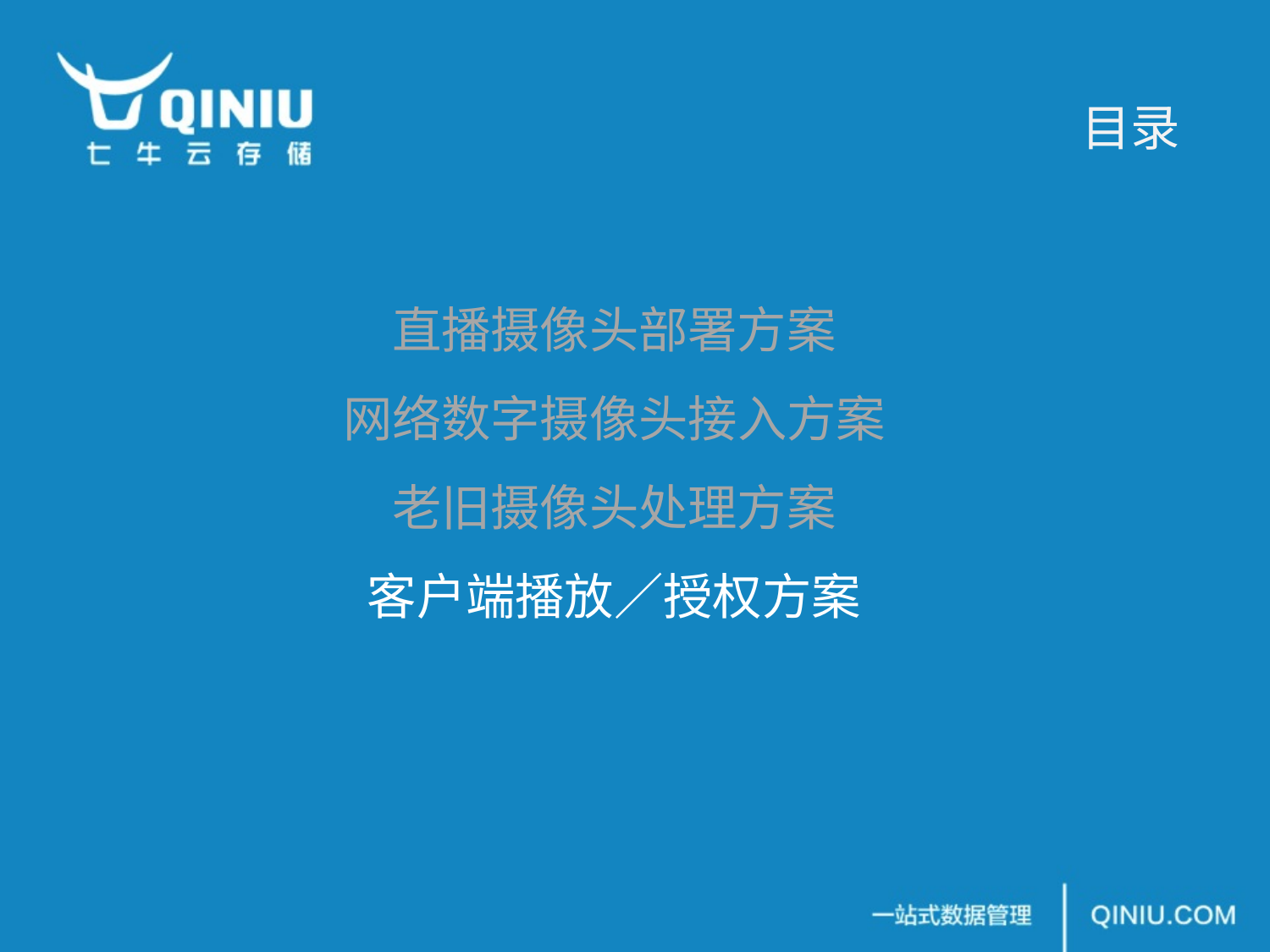

目录
直播摄像头部署方案
网络数字摄像头接入方案
老旧摄像头处理方案
客户端播放／授权方案